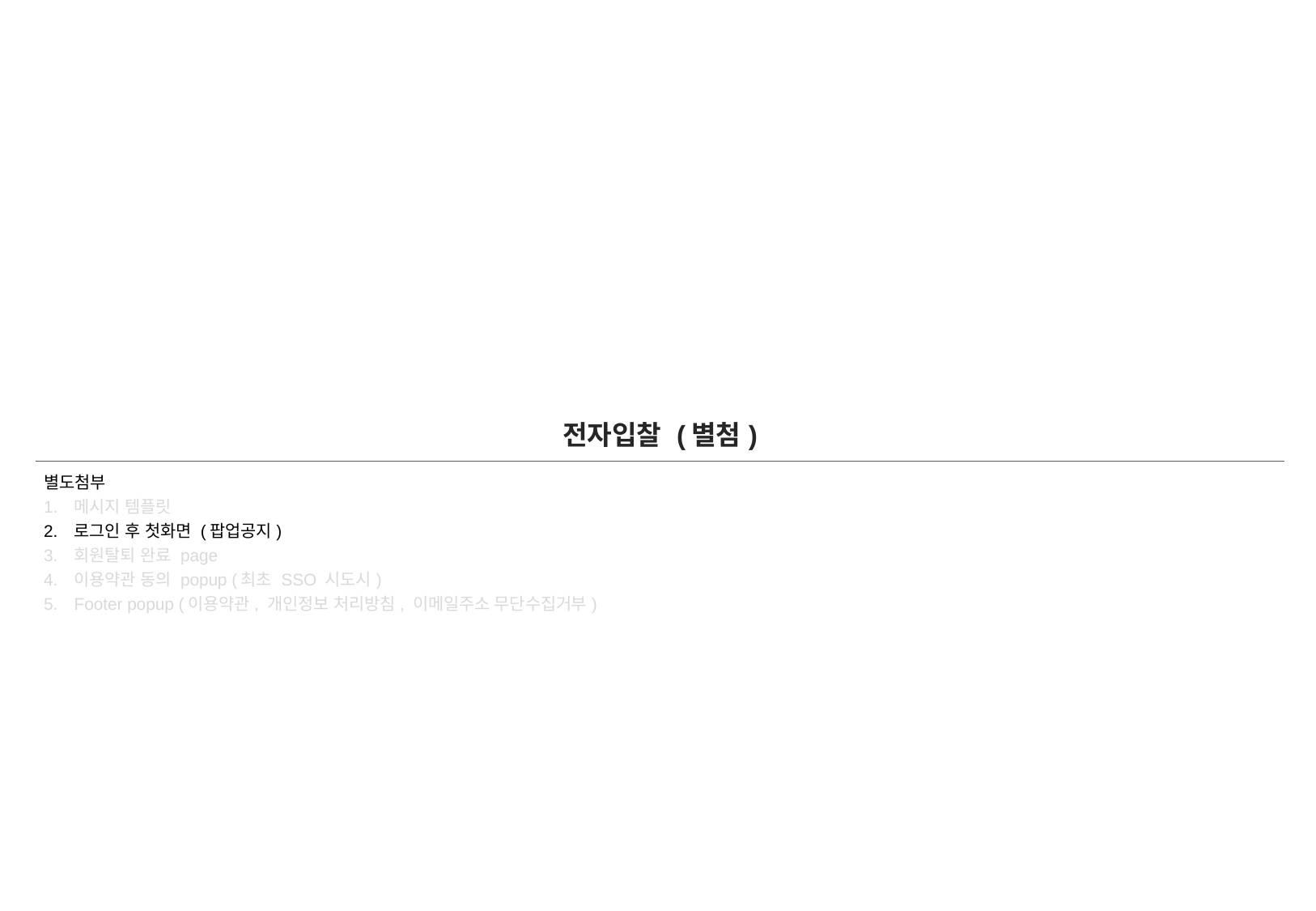

| 전자입찰 (별첨) |
| --- |
| 별도첨부 메시지 템플릿 로그인 후 첫화면 (팝업공지) 회원탈퇴 완료 page 이용약관 동의 popup (최초 SSO 시도시) Footer popup (이용약관, 개인정보 처리방침, 이메일주소 무단수집거부) |